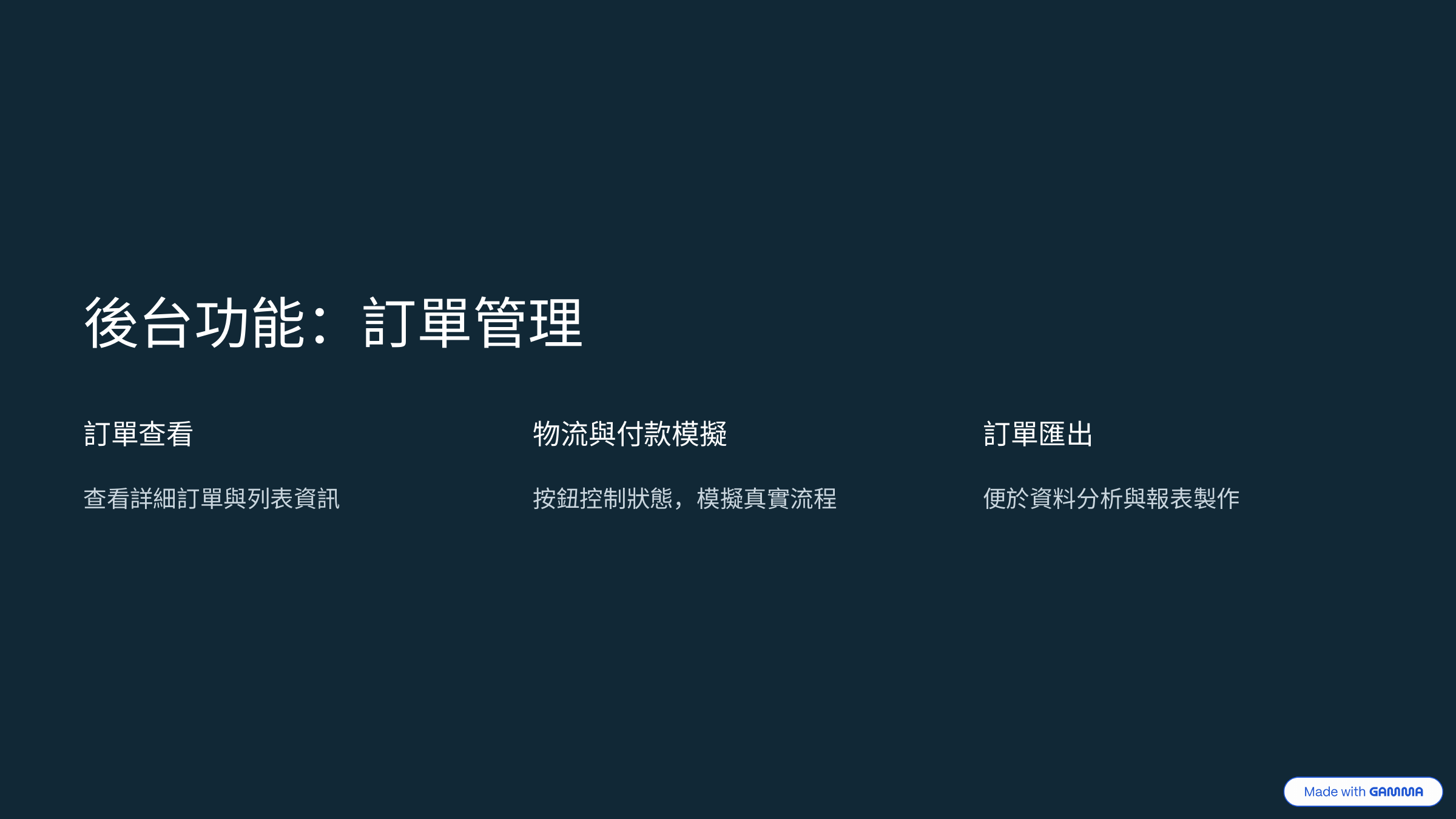

後台功能：訂單管理
訂單查看
物流與付款模擬
訂單匯出
查看詳細訂單與列表資訊
按鈕控制狀態，模擬真實流程
便於資料分析與報表製作